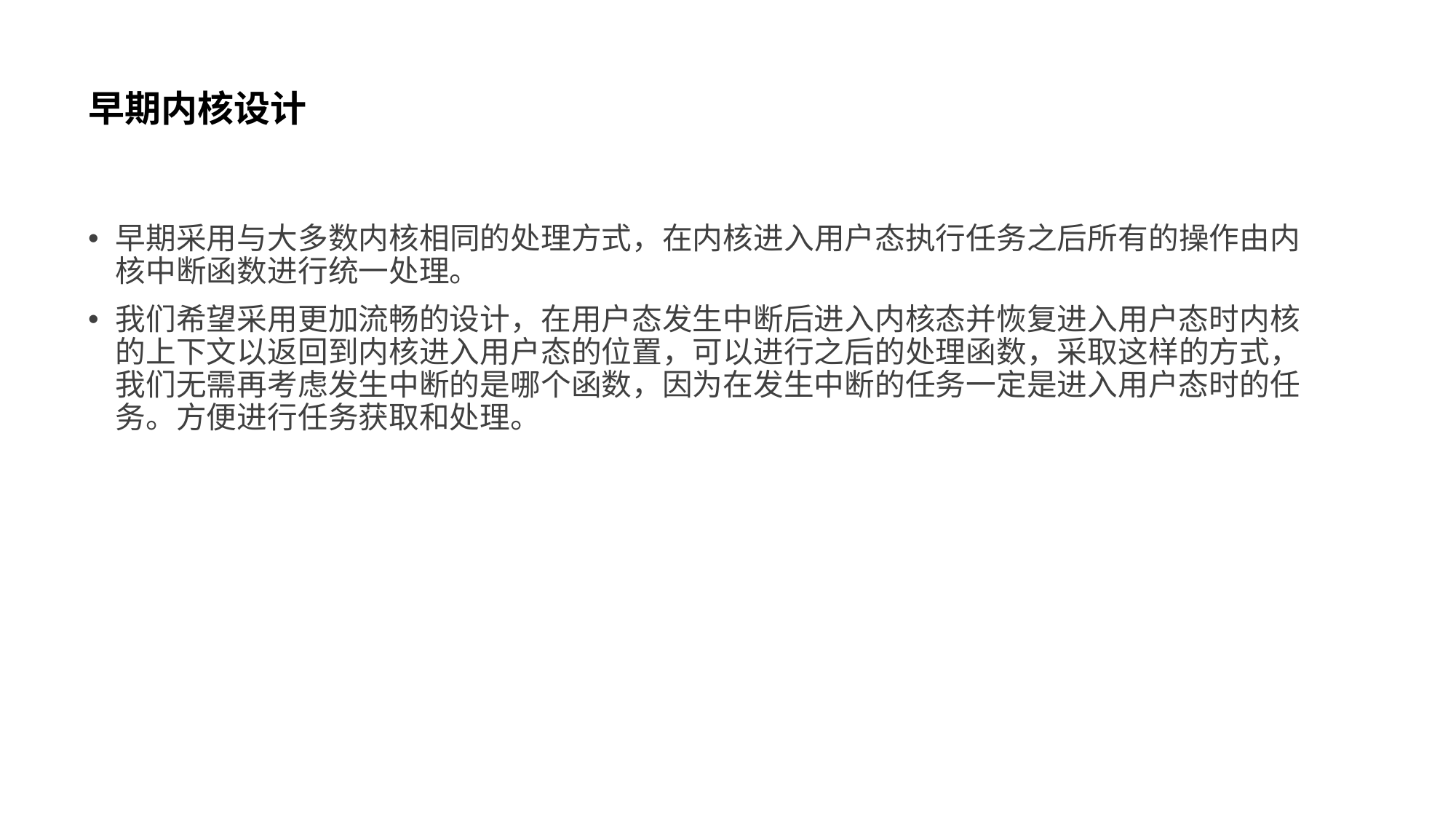

# 早期内核设计
早期采用与大多数内核相同的处理方式，在内核进入用户态执行任务之后所有的操作由内核中断函数进行统一处理。
我们希望采用更加流畅的设计，在用户态发生中断后进入内核态并恢复进入用户态时内核的上下文以返回到内核进入用户态的位置，可以进行之后的处理函数，采取这样的方式，我们无需再考虑发生中断的是哪个函数，因为在发生中断的任务一定是进入用户态时的任务。方便进行任务获取和处理。